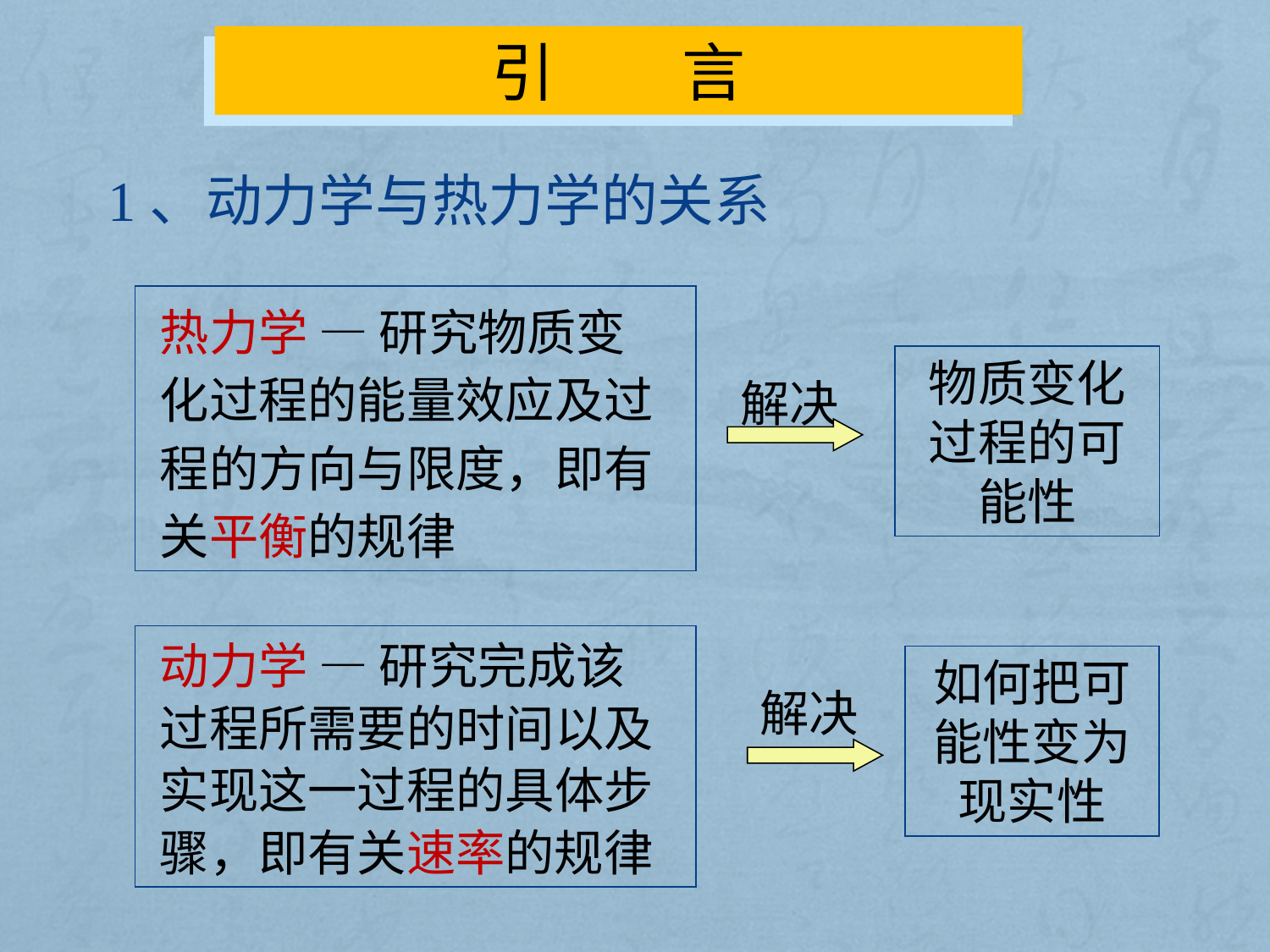

引　　言
1、动力学与热力学的关系
热力学 — 研究物质变化过程的能量效应及过程的方向与限度，即有关平衡的规律
物质变化过程的可能性
解决

动力学 — 研究完成该过程所需要的时间以及实现这一过程的具体步骤，即有关速率的规律
如何把可能性变为现实性
解决